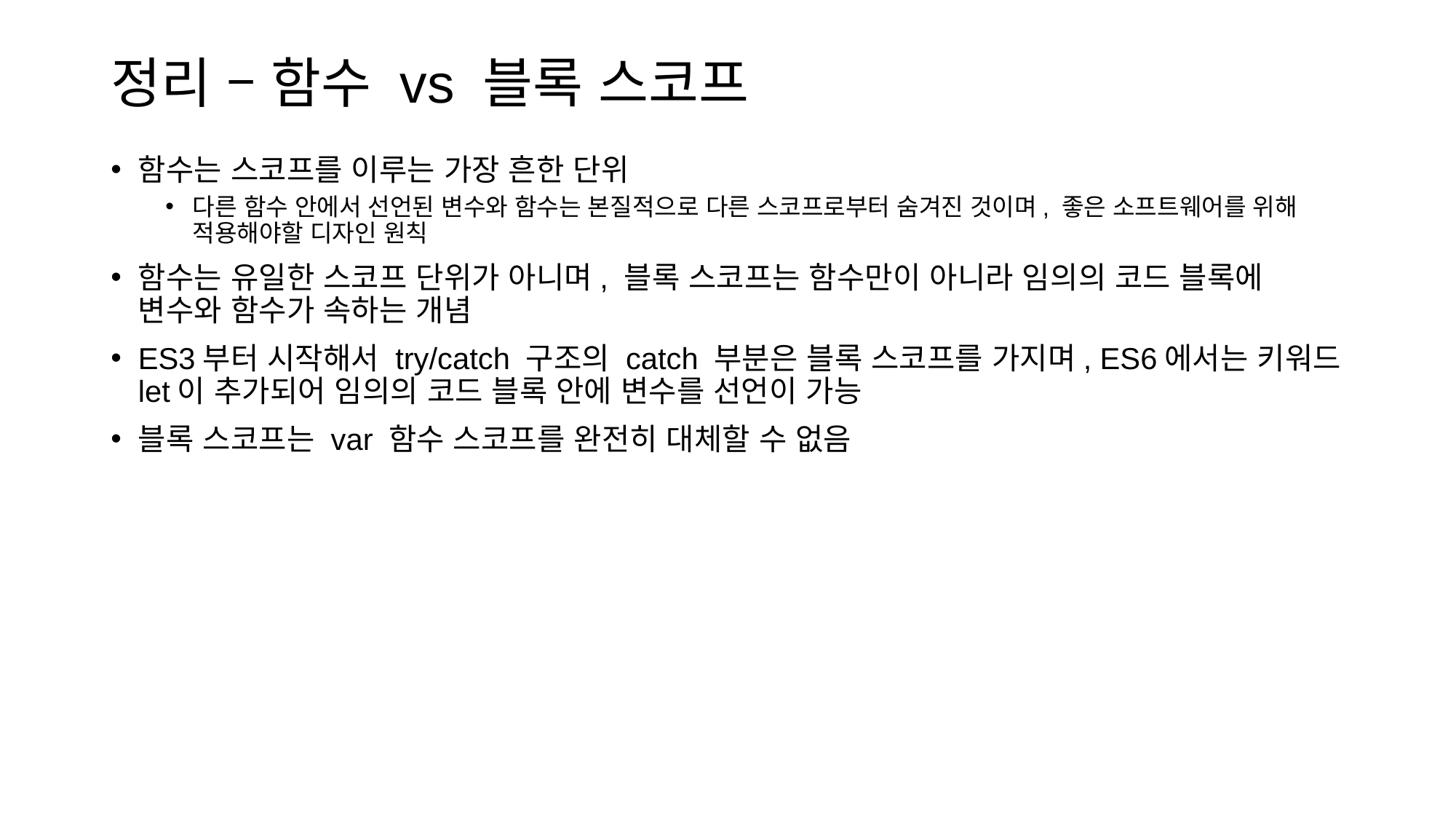

# 정리 – 함수 vs 블록 스코프
함수는 스코프를 이루는 가장 흔한 단위
다른 함수 안에서 선언된 변수와 함수는 본질적으로 다른 스코프로부터 숨겨진 것이며, 좋은 소프트웨어를 위해 적용해야할 디자인 원칙
함수는 유일한 스코프 단위가 아니며, 블록 스코프는 함수만이 아니라 임의의 코드 블록에 변수와 함수가 속하는 개념
ES3부터 시작해서 try/catch 구조의 catch 부분은 블록 스코프를 가지며, ES6에서는 키워드 let이 추가되어 임의의 코드 블록 안에 변수를 선언이 가능
블록 스코프는 var 함수 스코프를 완전히 대체할 수 없음